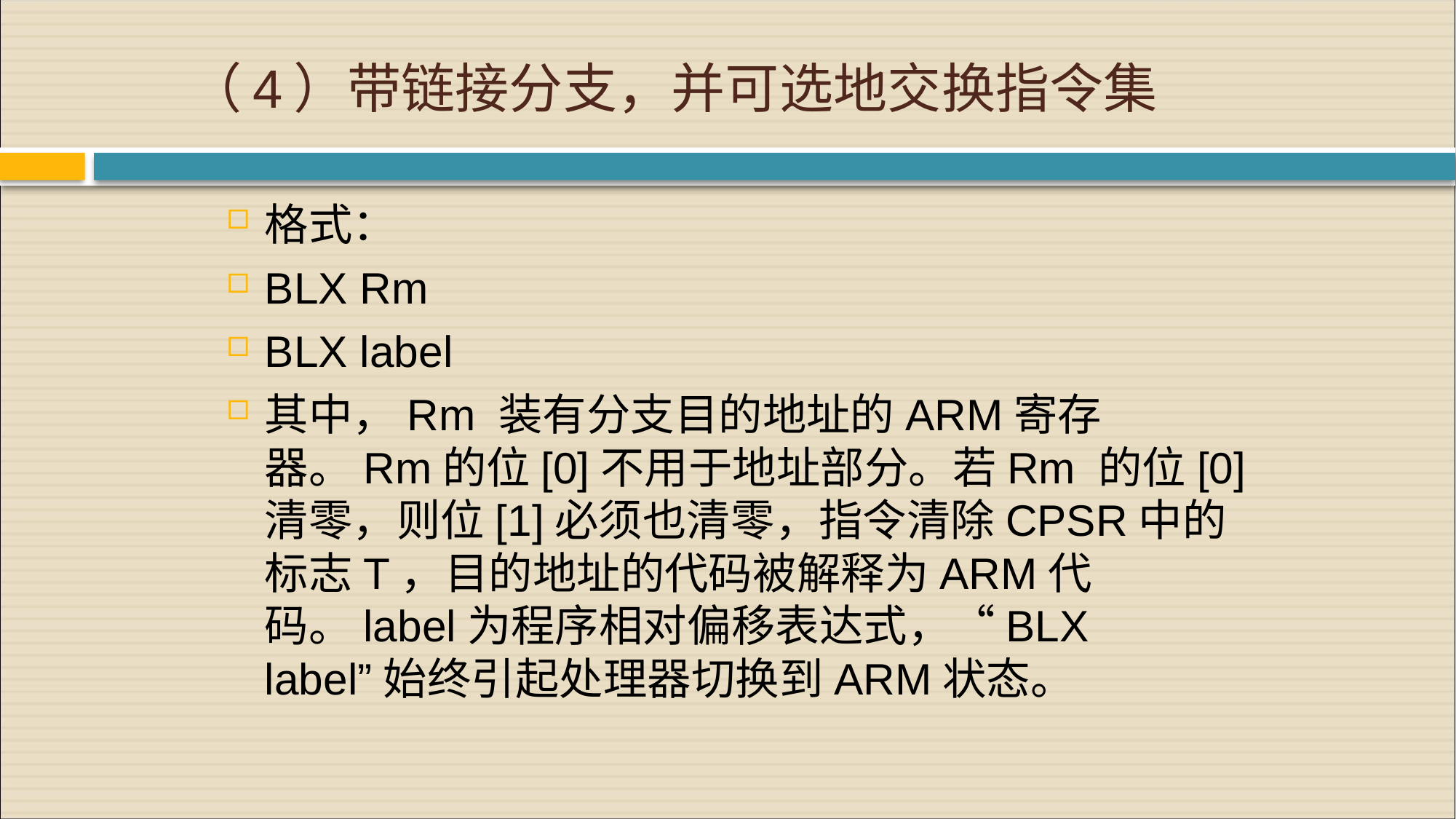

# （4）带链接分支，并可选地交换指令集
格式：
BLX Rm
BLX label
其中，Rm 装有分支目的地址的ARM寄存器。Rm的位[0]不用于地址部分。若Rm 的位[0]清零，则位[1]必须也清零，指令清除CPSR中的标志T，目的地址的代码被解释为ARM代码。label为程序相对偏移表达式，“BLX  label”始终引起处理器切换到ARM状态。